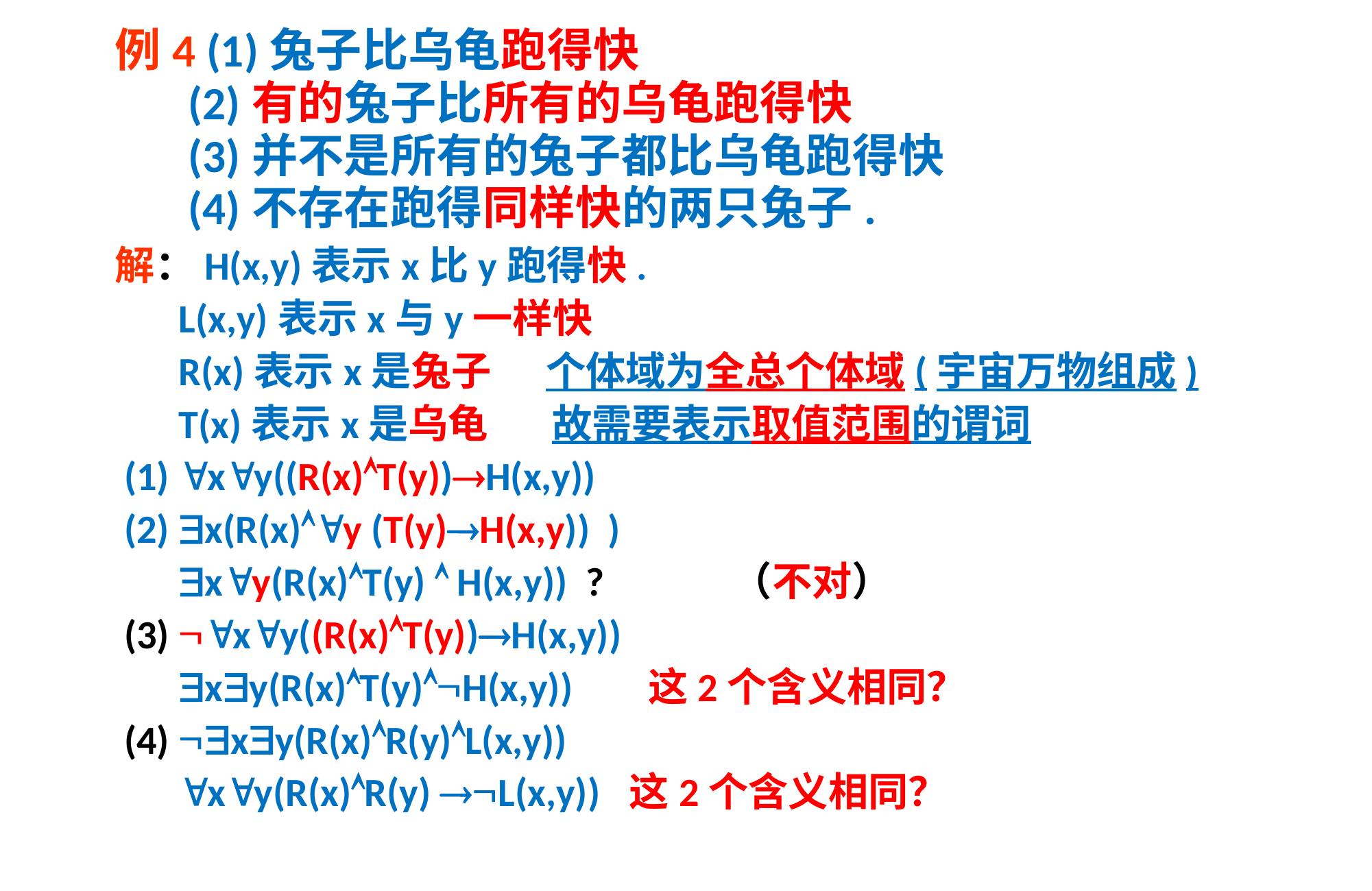

例4 (1)兔子比乌龟跑得快
       (2)有的兔子比所有的乌龟跑得快
       (3)并不是所有的兔子都比乌龟跑得快
       (4)不存在跑得同样快的两只兔子.
解：H(x,y)表示x比y跑得快.
       L(x,y)表示x与y一样快
       R(x)表示x是兔子      个体域为全总个体域(宇宙万物组成)
       T(x)表示x是乌龟       故需要表示取值范围的谓词
 (1) ∀x∀y((R(x)∧T(y))→H(x,y))
 (2) ∃x(R(x)∧∀y (T(y)→H(x,y))  )
       ∃x∀y(R(x)∧T(y) ∧ H(x,y))  ?		（不对）
 (3) ¬∀x∀y((R(x)∧T(y))→H(x,y))
       ∃x∃y(R(x)∧T(y)∧¬H(x,y))      	 这2个含义相同？
 (4) ¬∃x∃y(R(x)∧R(y)∧L(x,y))
       ∀x∀y(R(x)∧R(y) →¬L(x,y)) 	这2个含义相同？